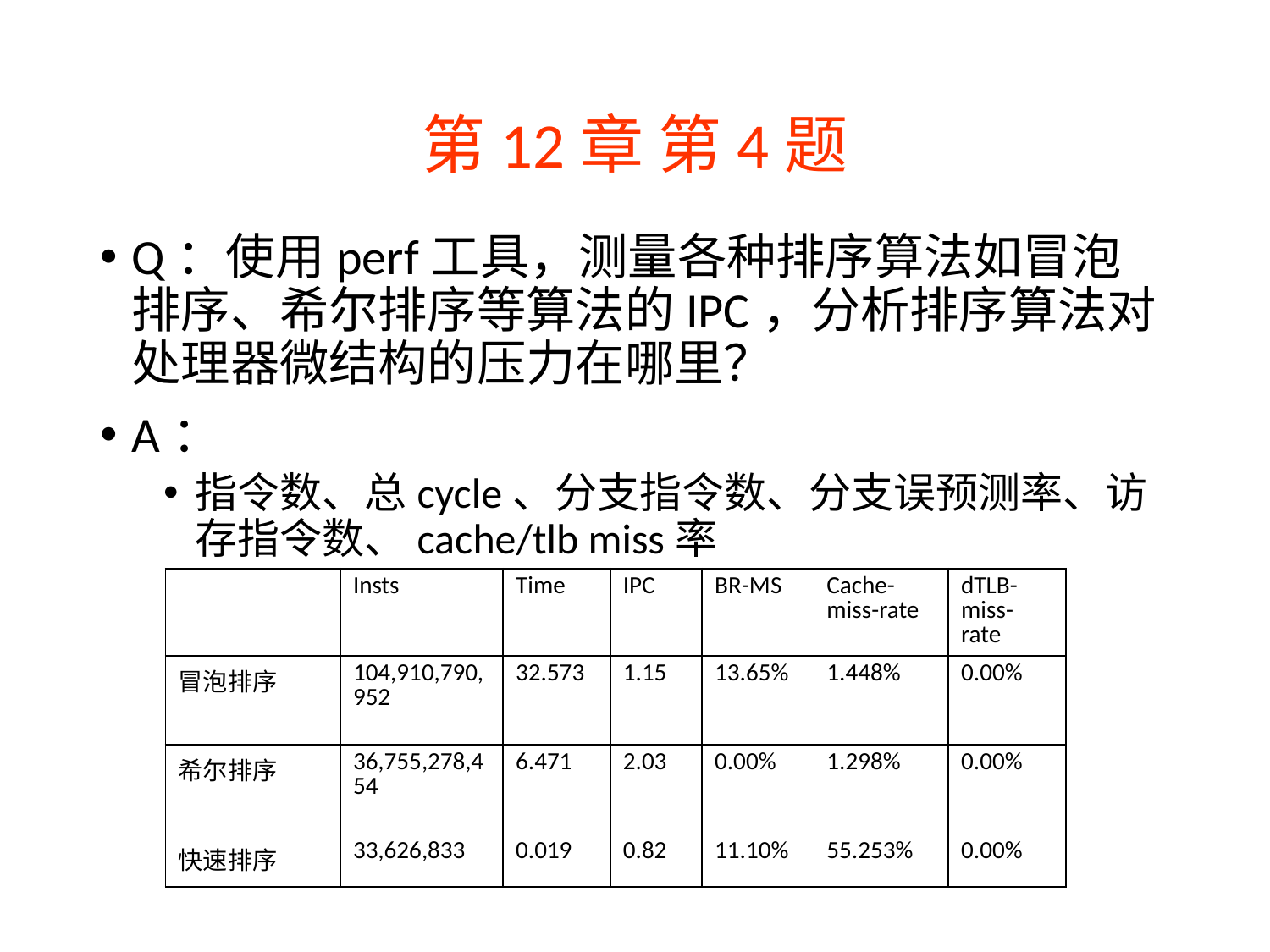

# 第12章 第4题
Q：使用perf工具，测量各种排序算法如冒泡排序、希尔排序等算法的IPC，分析排序算法对处理器微结构的压力在哪里？
A：
指令数、总cycle、分支指令数、分支误预测率、访存指令数、cache/tlb miss率

|  | Insts | Time | IPC | BR-MS | Cache-miss-rate | dTLB-miss-rate |
| --- | --- | --- | --- | --- | --- | --- |
| 冒泡排序 | 104,910,790,952 | 32.573 | 1.15 | 13.65% | 1.448% | 0.00% |
| 希尔排序 | 36,755,278,454 | 6.471 | 2.03 | 0.00% | 1.298% | 0.00% |
| 快速排序 | 33,626,833 | 0.019 | 0.82 | 11.10% | 55.253% | 0.00% |